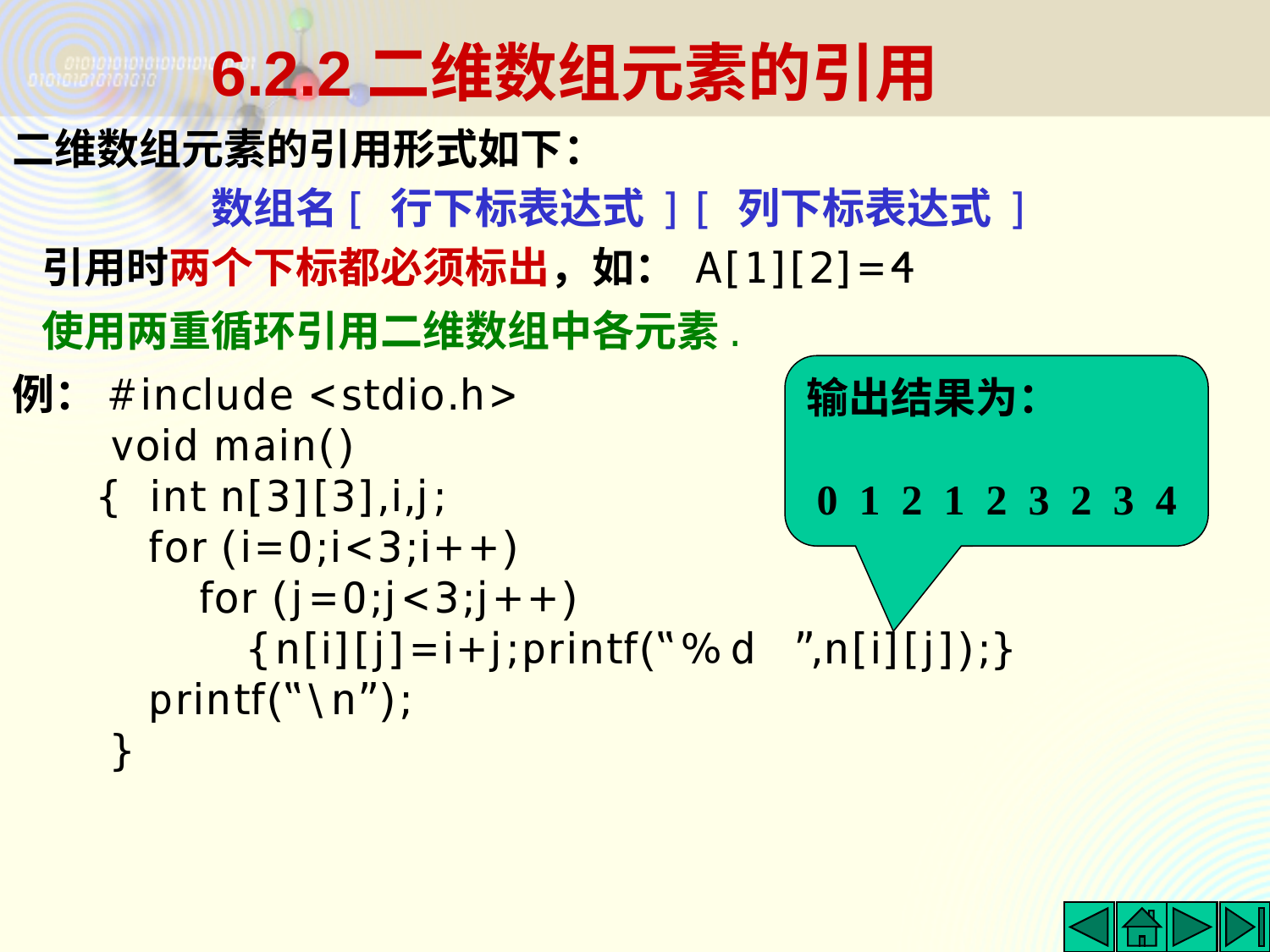

6.2.2二维数组元素的引用
二维数组元素的引用形式如下：
　　            数组名[ 行下标表达式 ] [ 列下标表达式 ]
  引用时两个下标都必须标出，如： A[1][2]=4
  使用两重循环引用二维数组中各元素.
例：#include <stdio.h>
        void main()
       {  int n[3][3],i,j;
           for (i=0;i<3;i++)
               for (j=0;j<3;j++)
                   {n[i][j]=i+j;printf(“%d   ”,n[i][j]);}
           printf(“\n”);
        }
输出结果为：

0  1  2  1  2  3  2  3  4